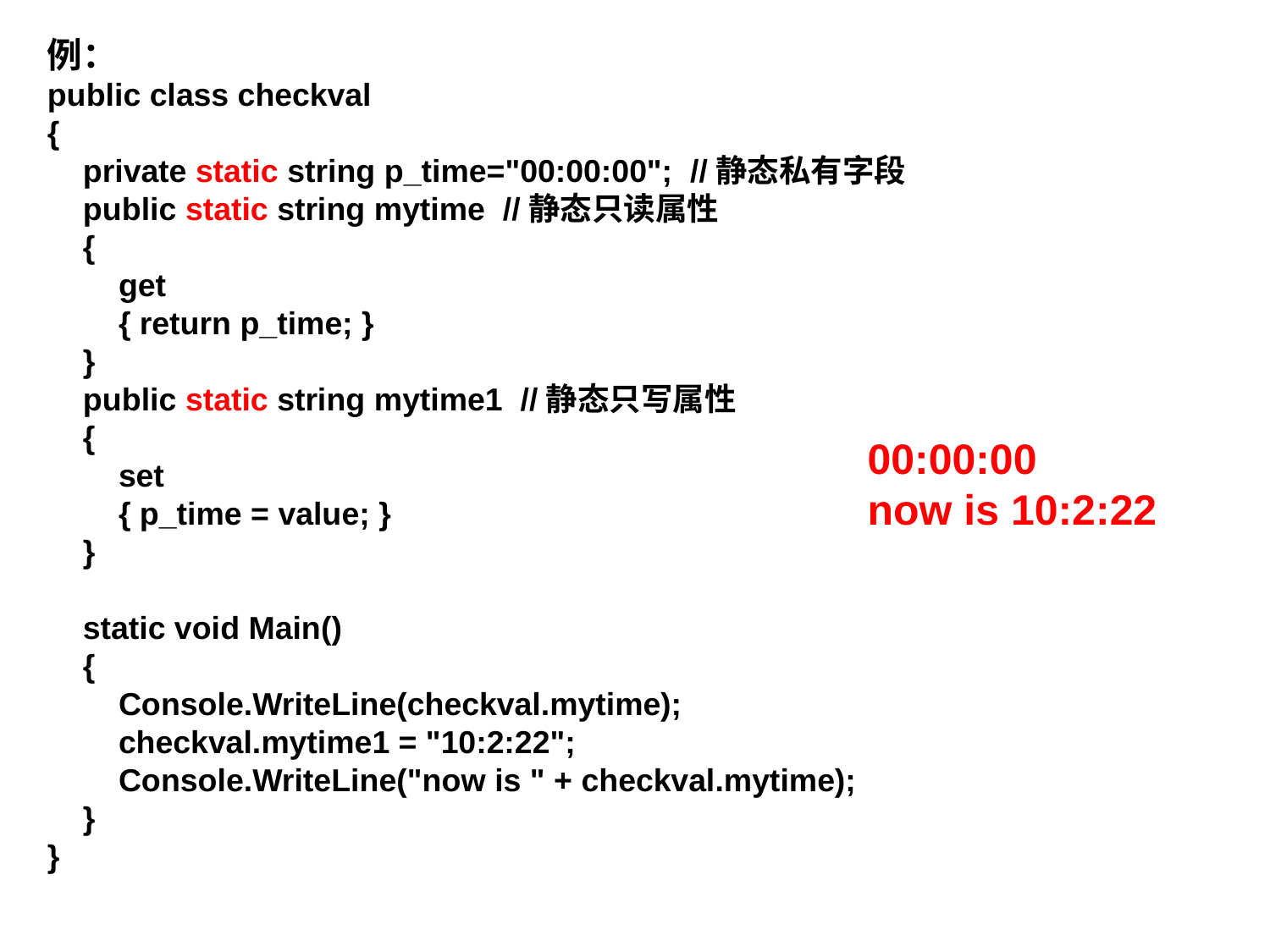

例：
public class checkval
{
    private static string p_time="00:00:00";  //静态私有字段
    public static string mytime  //静态只读属性
    {
        get
        { return p_time; }
    }
    public static string mytime1  //静态只写属性
    {
        set
        { p_time = value; }
    }

    static void Main()
    {
        Console.WriteLine(checkval.mytime);
        checkval.mytime1 = "10:2:22";
        Console.WriteLine("now is " + checkval.mytime);
    }
}
00:00:00
now is 10:2:22